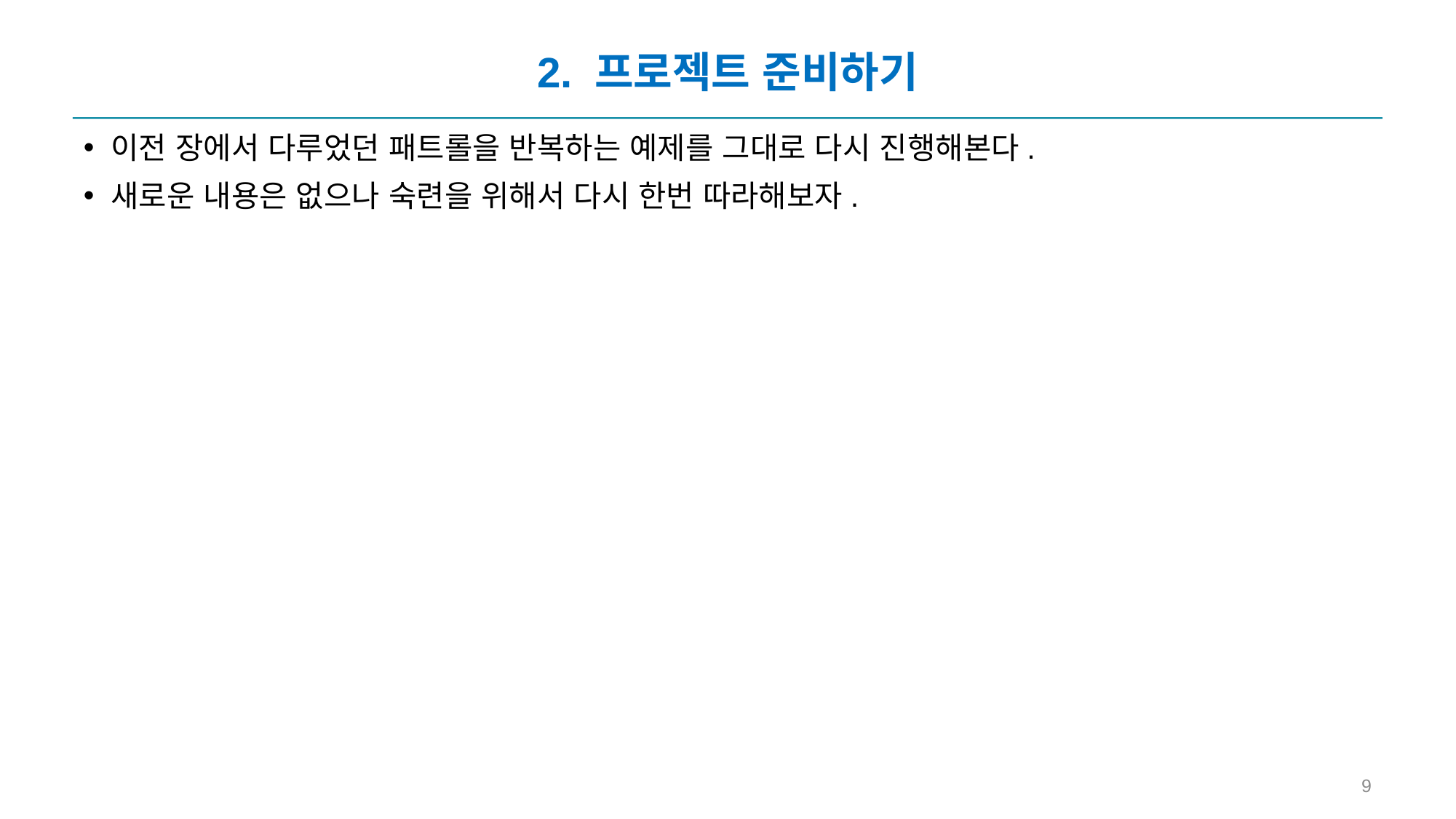

# 2. 프로젝트 준비하기
이전 장에서 다루었던 패트롤을 반복하는 예제를 그대로 다시 진행해본다.
새로운 내용은 없으나 숙련을 위해서 다시 한번 따라해보자.

9